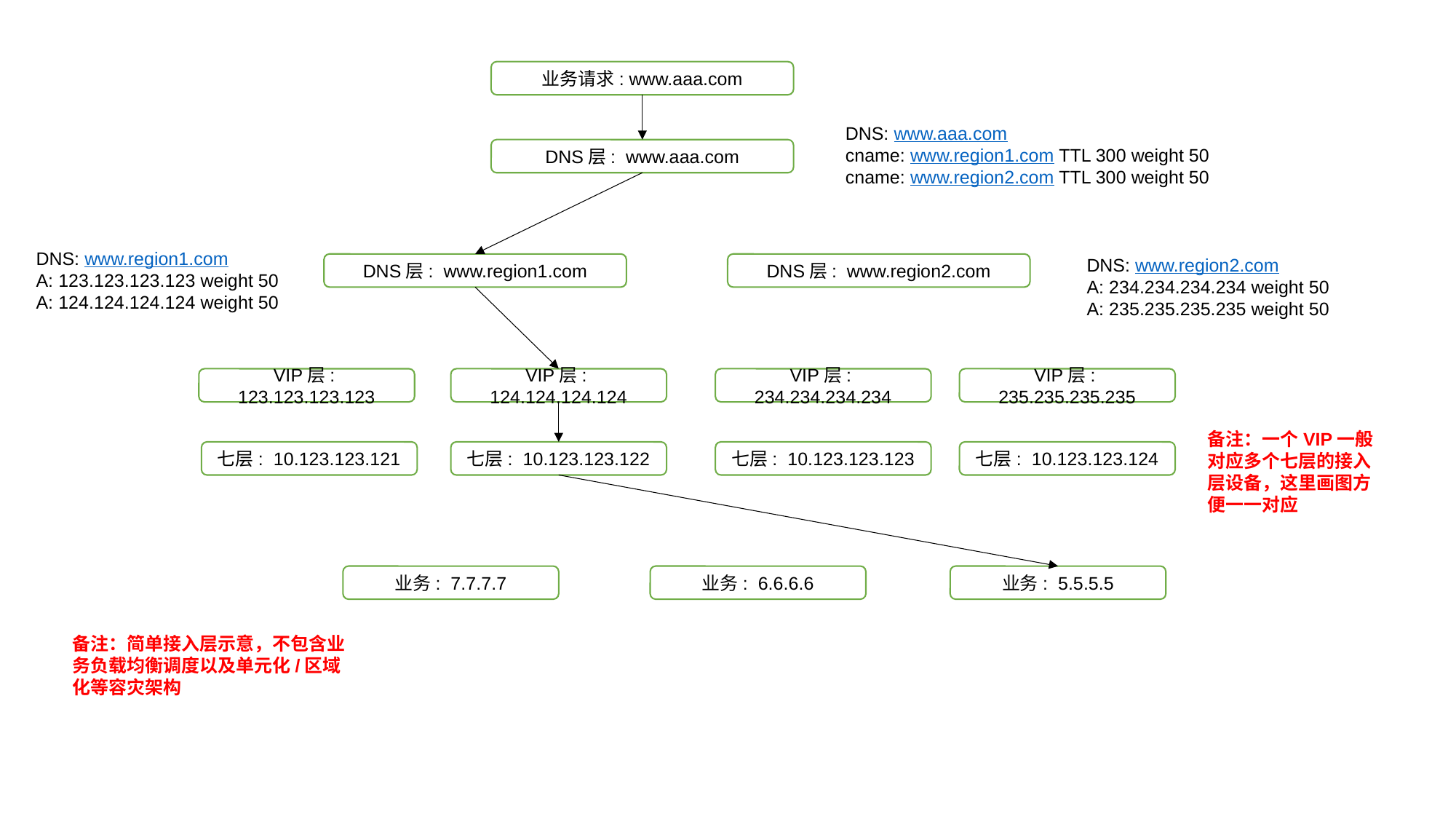

业务请求: www.aaa.com
DNS: www.aaa.com
cname: www.region1.com TTL 300 weight 50
cname: www.region2.com TTL 300 weight 50
DNS层:  www.aaa.com
DNS: www.region1.com
A: 123.123.123.123 weight 50
A: 124.124.124.124 weight 50
DNS: www.region2.com
A: 234.234.234.234 weight 50
A: 235.235.235.235 weight 50
DNS层:  www.region1.com
DNS层:  www.region2.com
VIP层:  123.123.123.123
VIP层:  124.124.124.124
VIP层:  234.234.234.234
VIP层:  235.235.235.235
备注：一个VIP一般对应多个七层的接入层设备，这里画图方便一一对应
七层:  10.123.123.121
七层:  10.123.123.122
七层:  10.123.123.123
七层:  10.123.123.124
业务:  7.7.7.7
业务:  6.6.6.6
业务:  5.5.5.5
备注：简单接入层示意，不包含业务负载均衡调度以及单元化/区域化等容灾架构